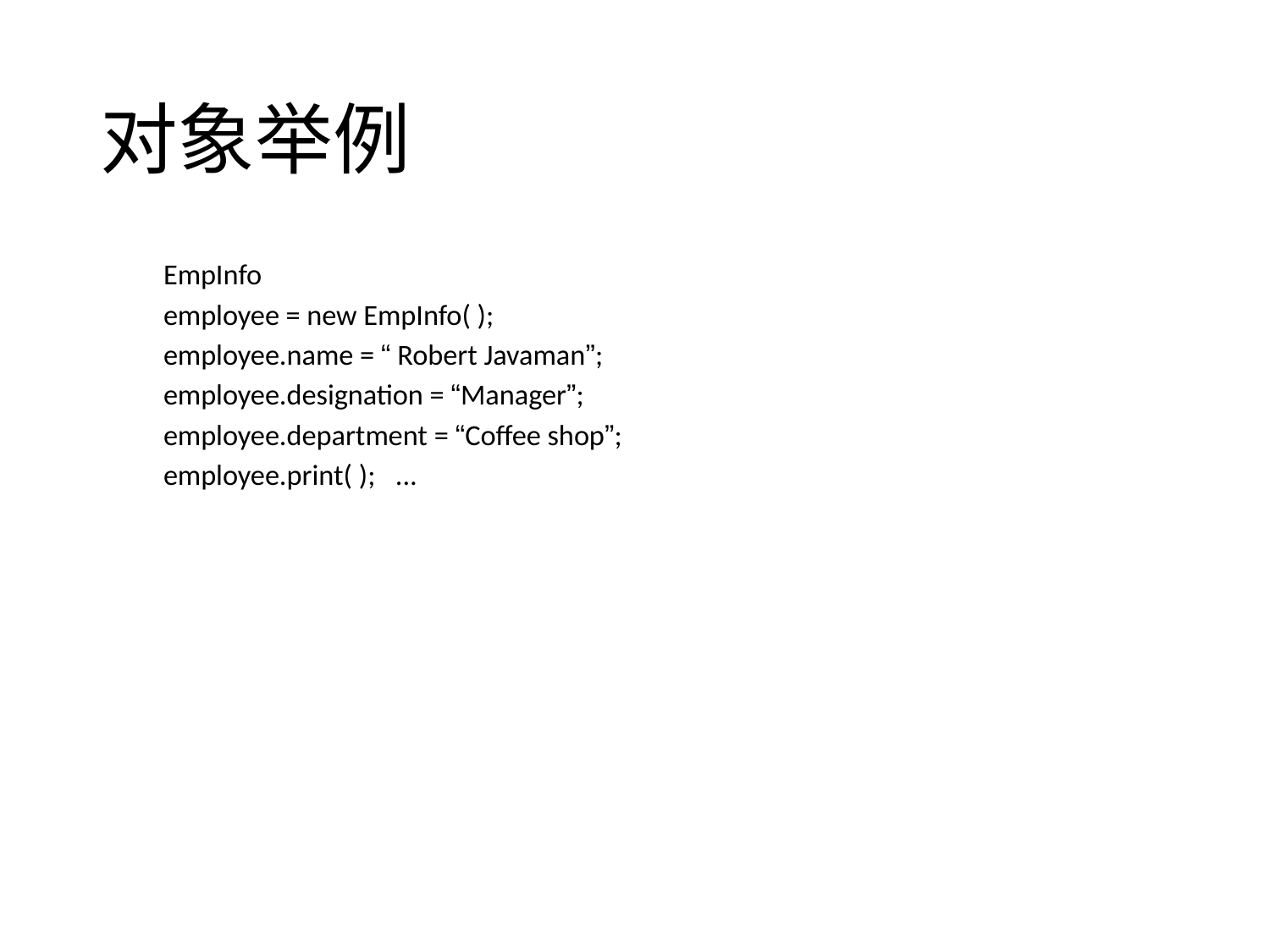

# 对象举例
EmpInfo
employee = new EmpInfo( );
employee.name = “ Robert Javaman”;
employee.designation = “Manager”;
employee.department = “Coffee shop”;
employee.print( );   ...